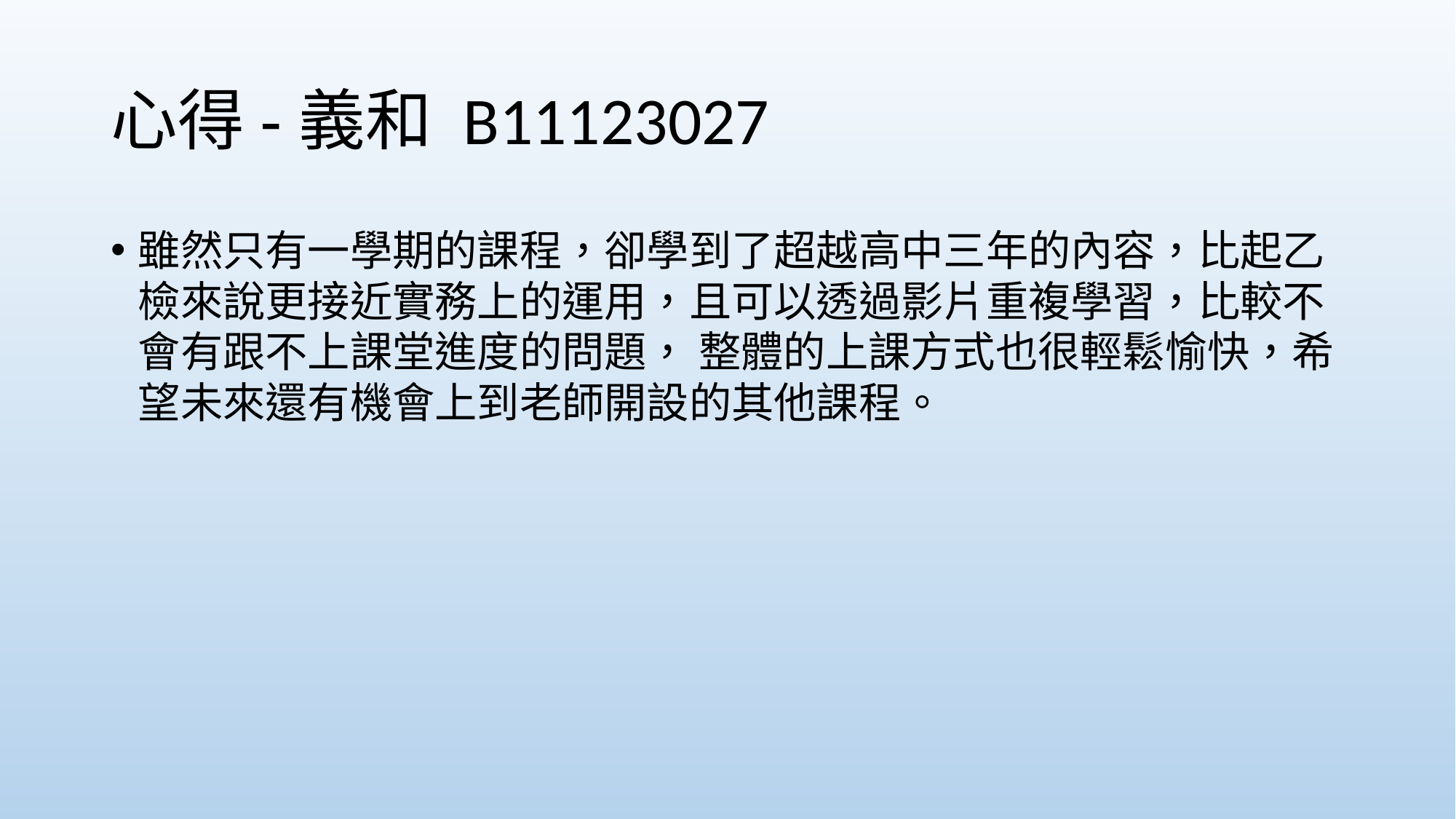

# 心得-義和 B11123027
雖然只有一學期的課程，卻學到了超越高中三年的內容，比起乙檢來說更接近實務上的運用，且可以透過影片重複學習，比較不會有跟不上課堂進度的問題， 整體的上課方式也很輕鬆愉快，希望未來還有機會上到老師開設的其他課程。